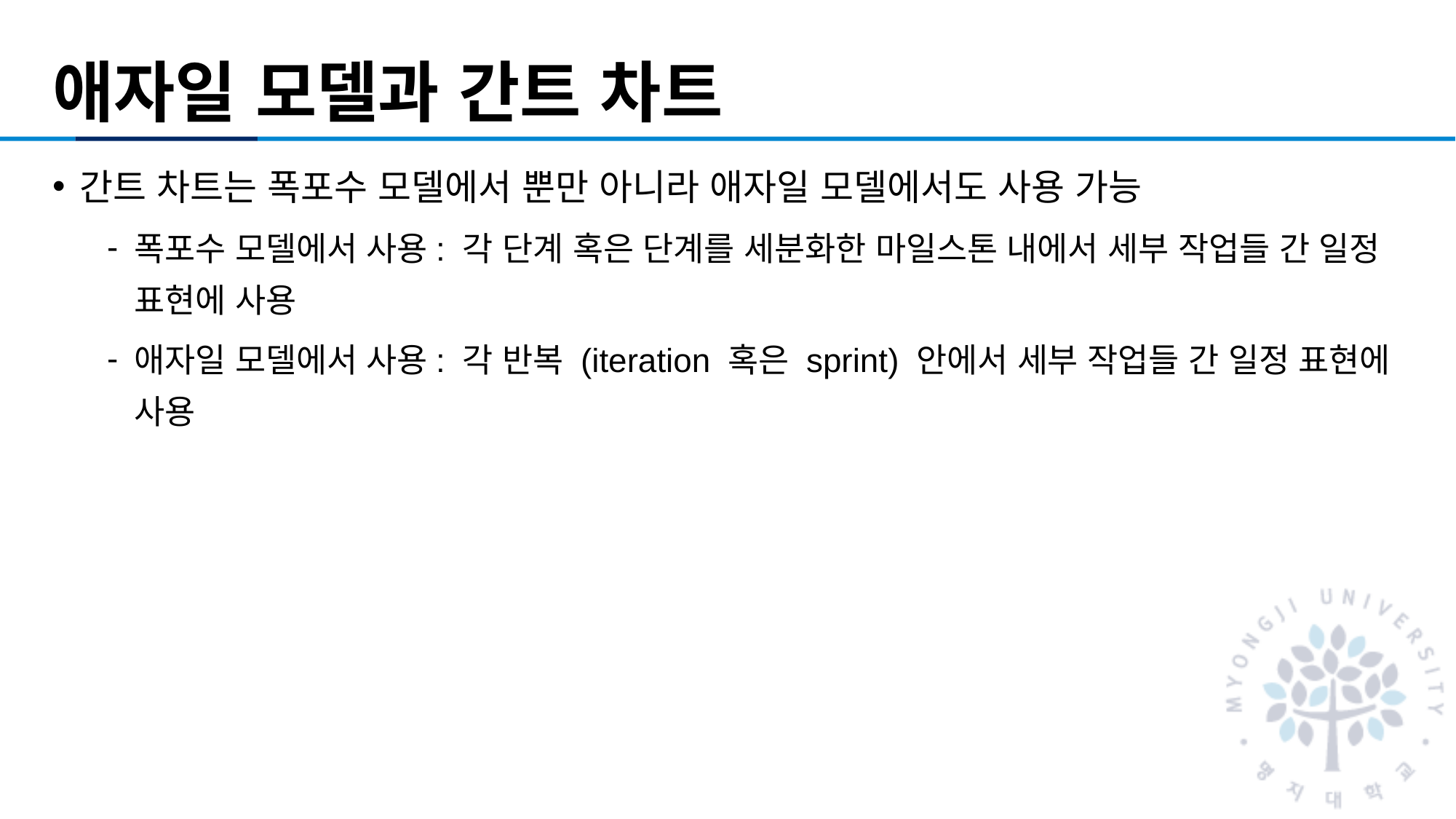

# 애자일 모델과 간트 차트
간트 차트는 폭포수 모델에서 뿐만 아니라 애자일 모델에서도 사용 가능
폭포수 모델에서 사용: 각 단계 혹은 단계를 세분화한 마일스톤 내에서 세부 작업들 간 일정 표현에 사용
애자일 모델에서 사용: 각 반복 (iteration 혹은 sprint) 안에서 세부 작업들 간 일정 표현에 사용